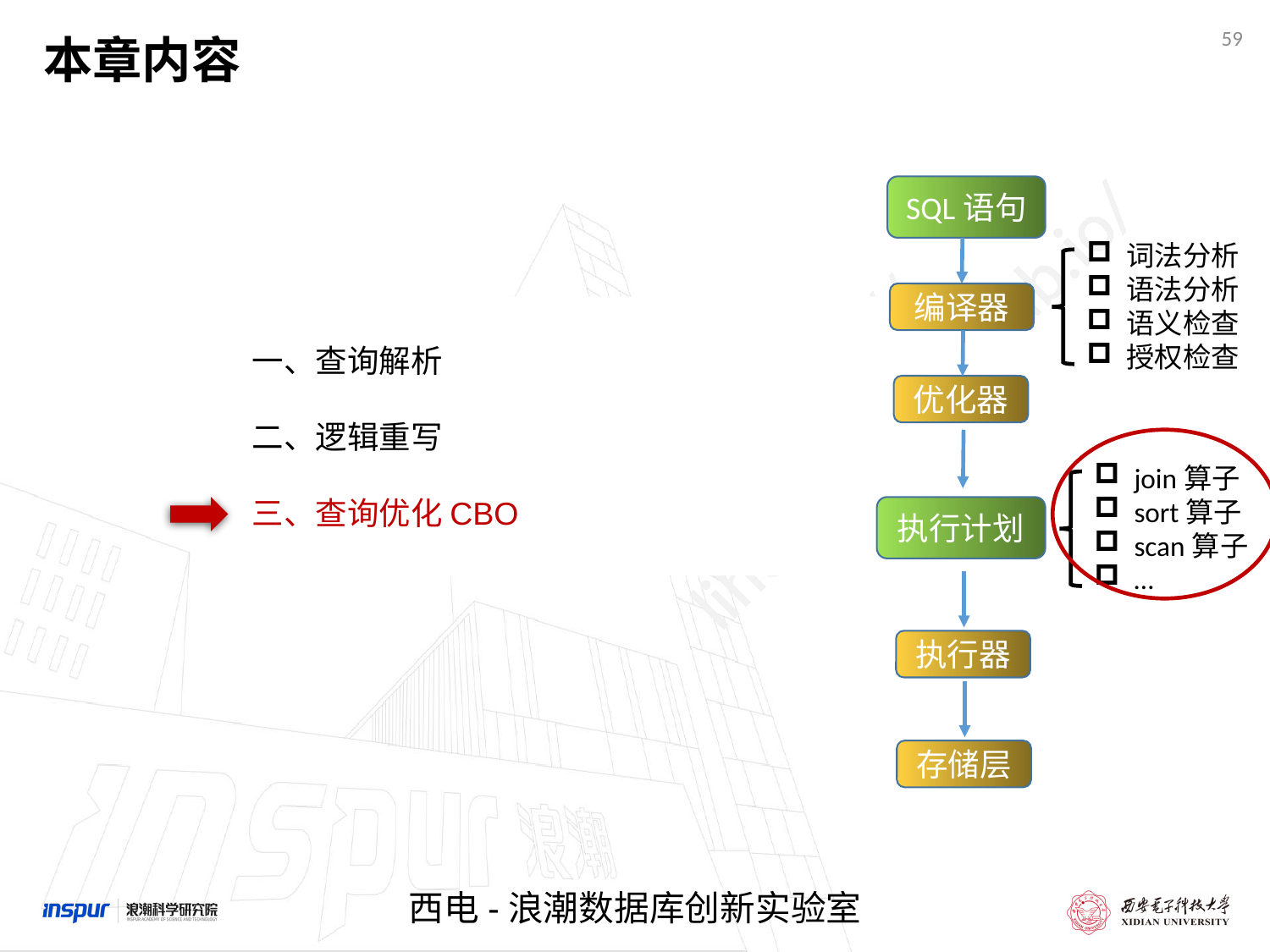

59
本章内容
SQL语句
词法分析
语法分析
语义检查
授权检查

编译器

一、查询解析

二、逻辑重写

三、查询优化CBO

优化器

join算子
sort算子
scan算子
…

执行计划
执行器
存储层